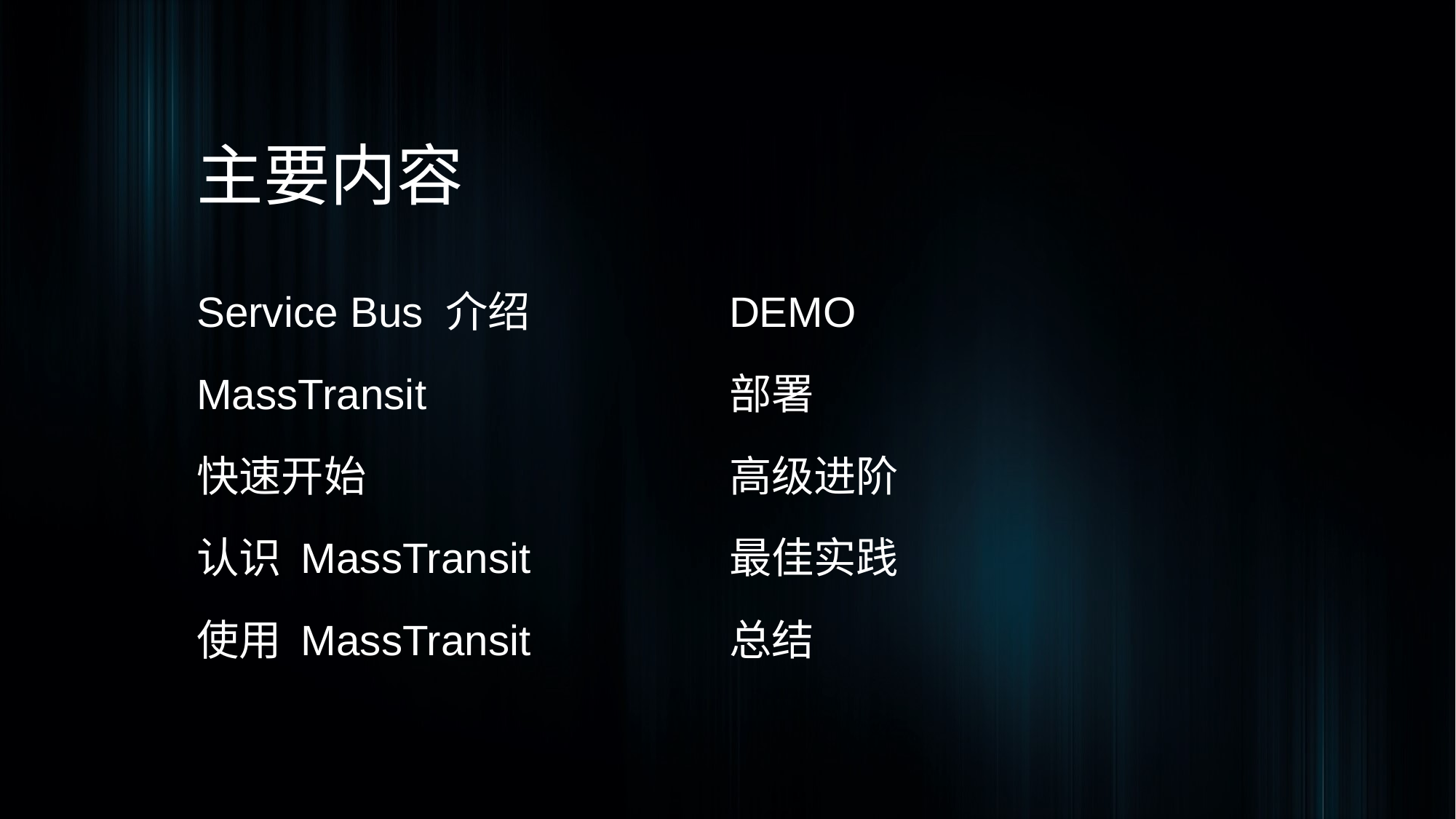

主要内容
DEMO
部署
高级进阶
最佳实践
总结
Service Bus 介绍
MassTransit
快速开始
认识 MassTransit
使用 MassTransit